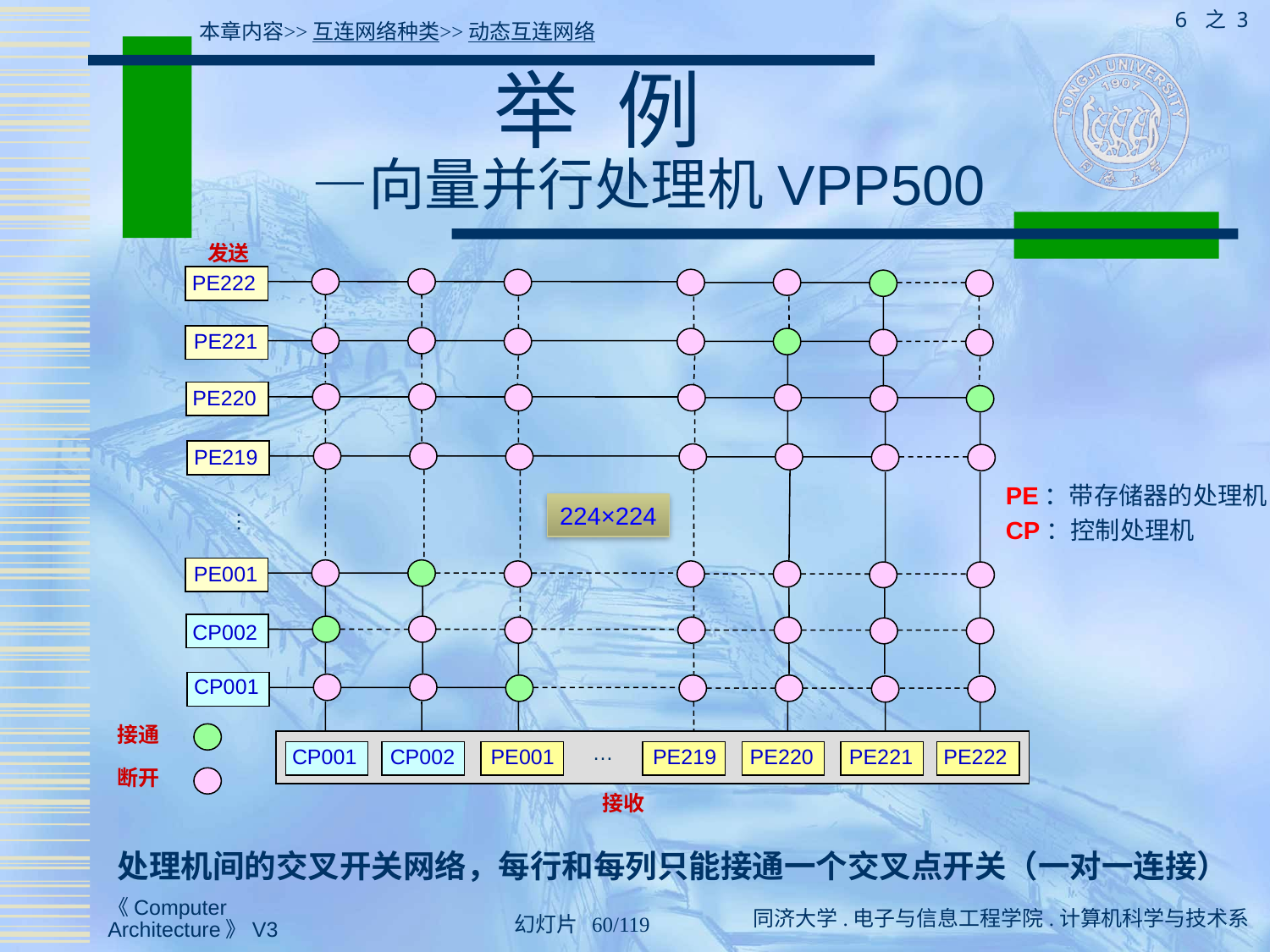

6 之 3
本章内容>>互连网络种类>>动态互连网络
# 举  例 —向量并行处理机VPP500
发送
PE222

PE221

PE220

PE219

…
PE001

CP002

CP001

接通

…
CP001
CP002
PE001
PE219
PE220
PE221
PE222

断开

接收
PE：带存储器的处理机
CP：控制处理机
224×224
处理机间的交叉开关网络，每行和每列只能接通一个交叉点开关（一对一连接）